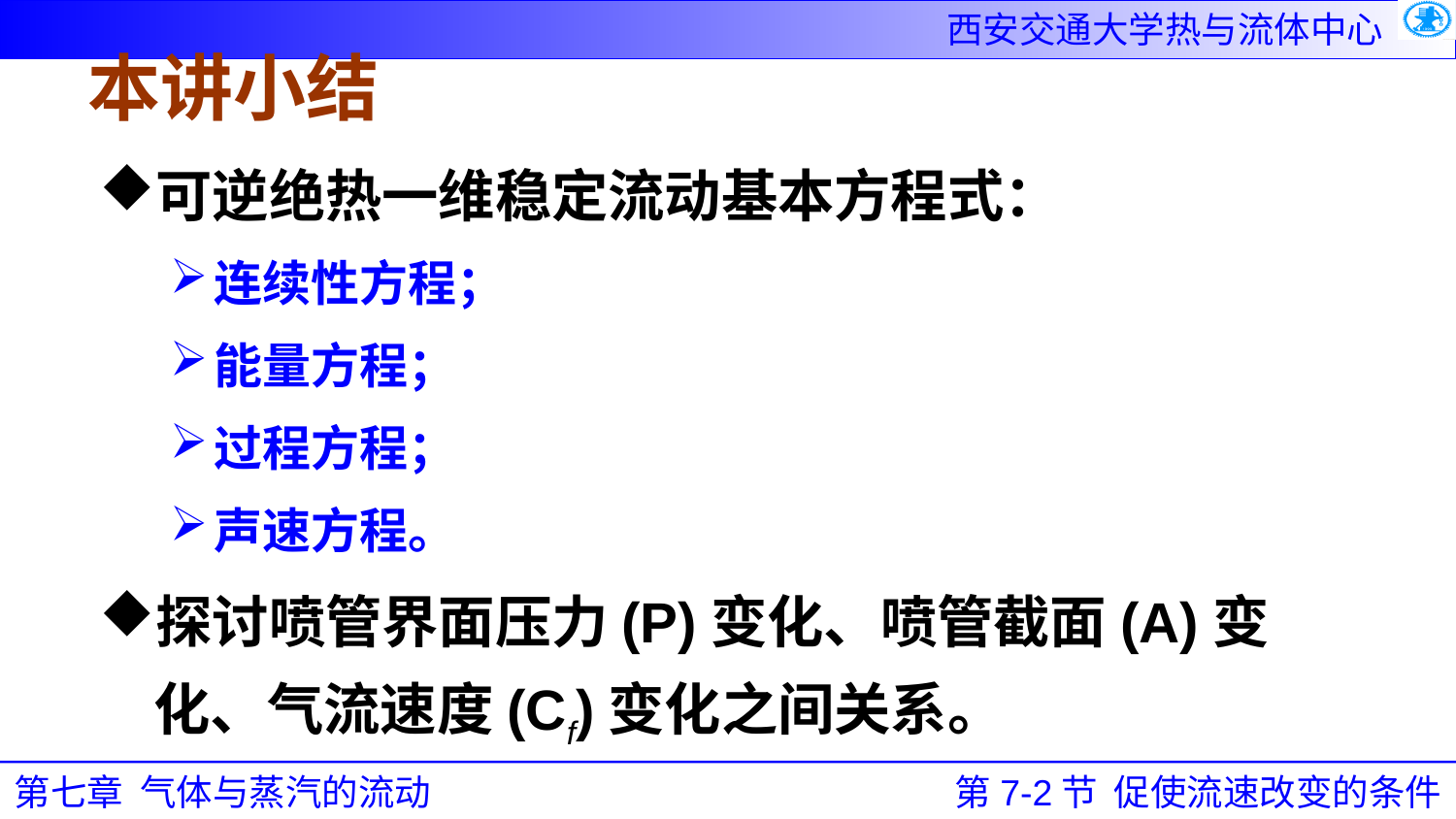

# 本讲小结
可逆绝热一维稳定流动基本方程式：
连续性方程；
能量方程；
过程方程；
声速方程。
探讨喷管界面压力(P)变化、喷管截面(A)变化、气流速度(Cf)变化之间关系。